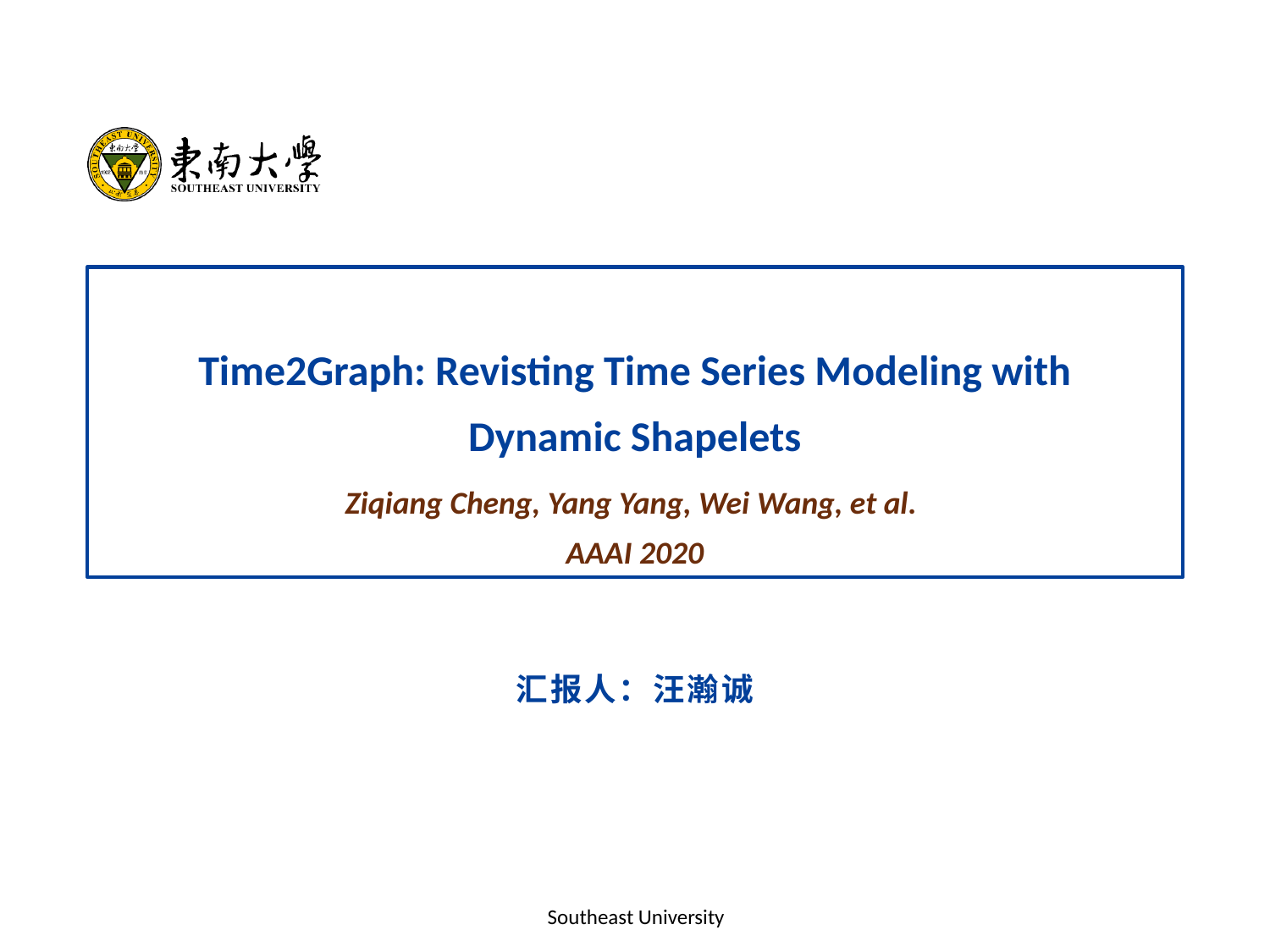

Time2Graph: Revisting Time Series Modeling with Dynamic Shapelets
Ziqiang Cheng, Yang Yang, Wei Wang, et al.
AAAI 2020
汇报人：汪瀚诚